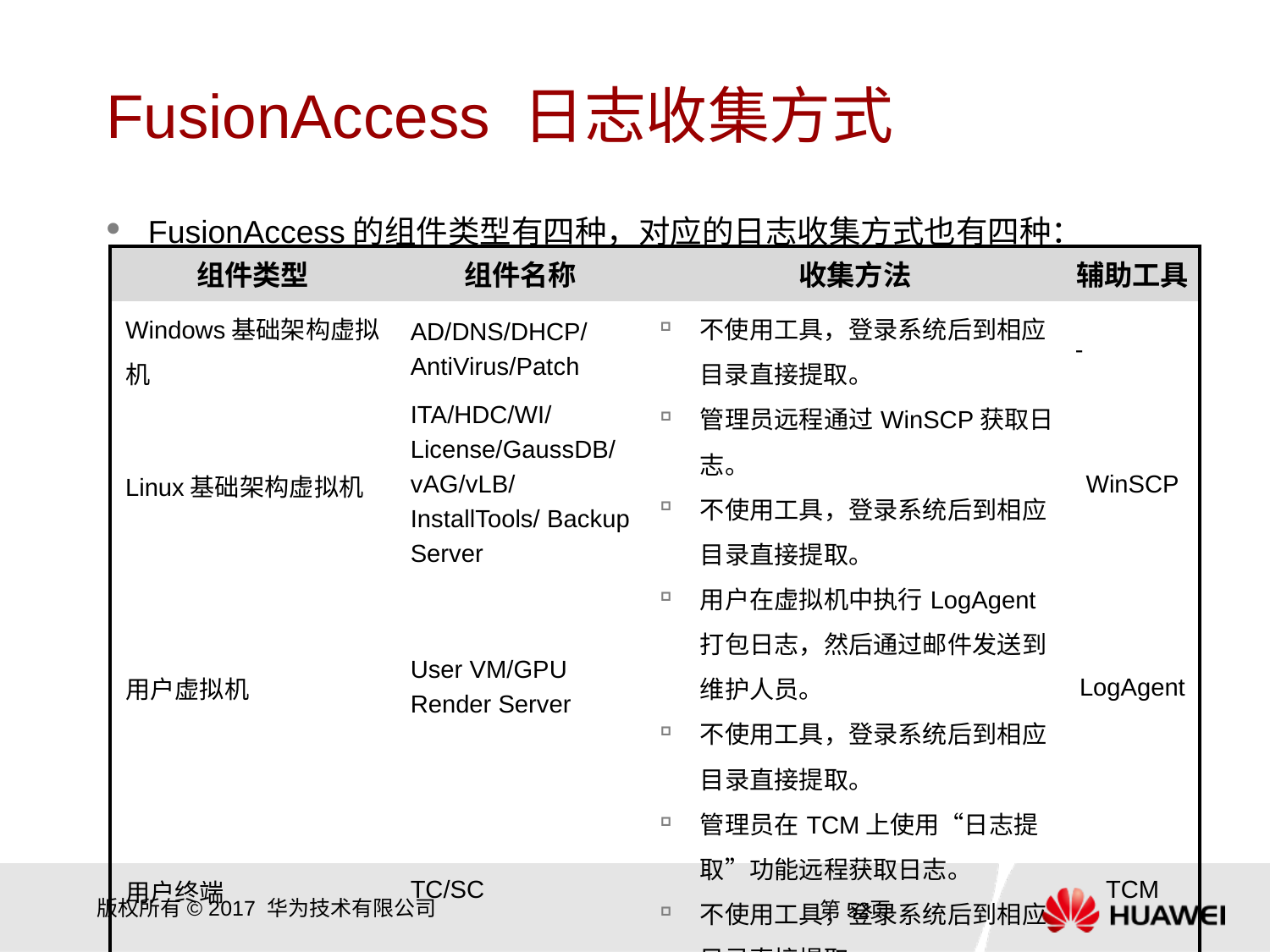

# FusionAccess 日志收集方式
FusionAccess的组件类型有四种，对应的日志收集方式也有四种：
| 组件类型 | 组件名称 | 收集方法 | 辅助工具 |
| --- | --- | --- | --- |
| Windows基础架构虚拟机 | AD/DNS/DHCP/ AntiVirus/Patch | 不使用工具，登录系统后到相应目录直接提取。 | - |
| Linux基础架构虚拟机 | ITA/HDC/WI/License/GaussDB/vAG/vLB/ InstallTools/ Backup Server | 管理员远程通过WinSCP获取日志。 不使用工具，登录系统后到相应目录直接提取。 | WinSCP |
| 用户虚拟机 | User VM/GPU Render Server | 用户在虚拟机中执行LogAgent打包日志，然后通过邮件发送到维护人员。 不使用工具，登录系统后到相应目录直接提取。 | LogAgent |
| 用户终端 | TC/SC | 管理员在TCM上使用“日志提取”功能远程获取日志。 不使用工具，登录系统后到相应目录直接提取。 | TCM |